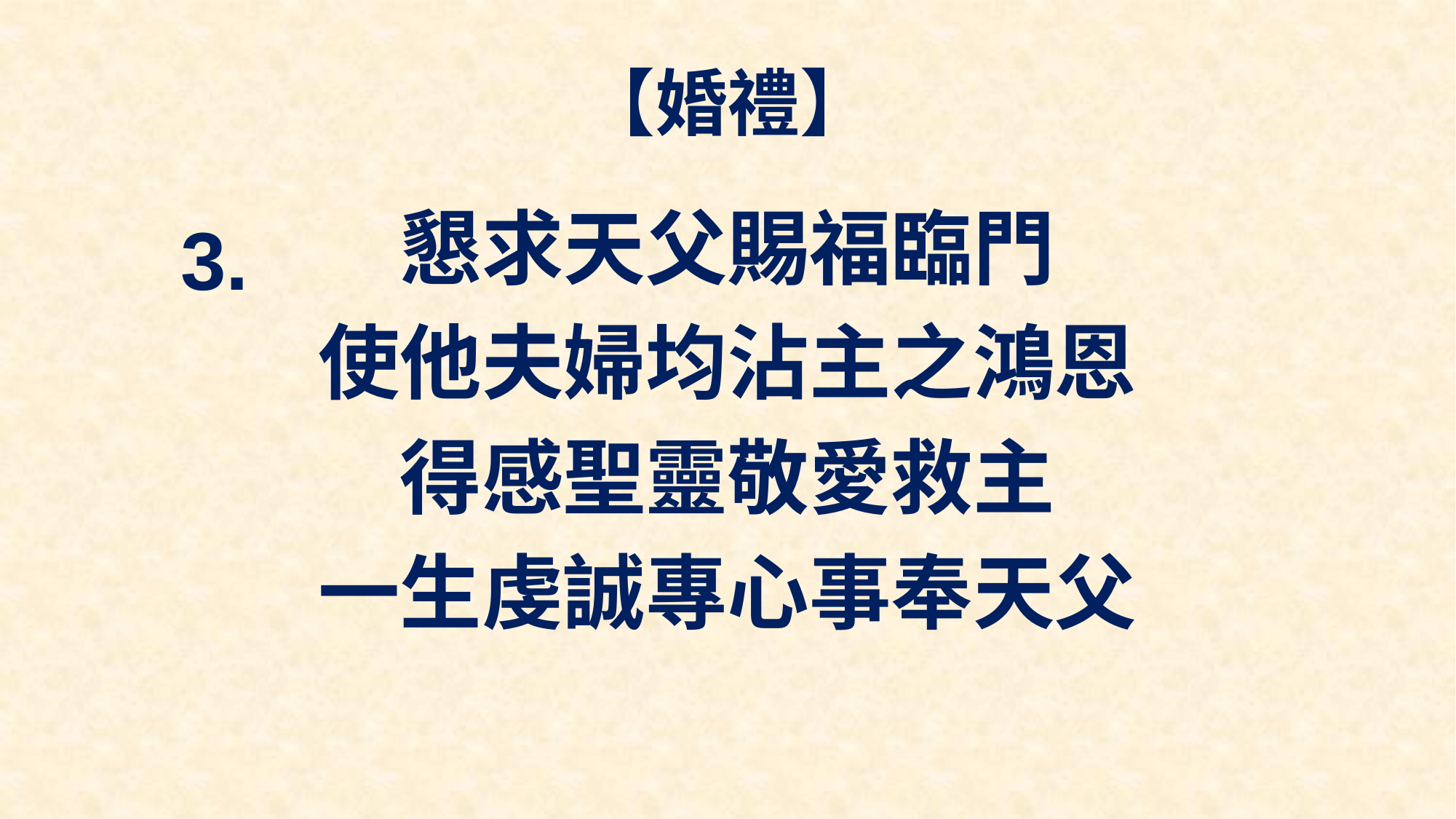

# 【婚禮】
懇求天父賜福臨門
使他夫婦均沾主之鴻恩
得感聖靈敬愛救主
一生虔誠專心事奉天父
3.